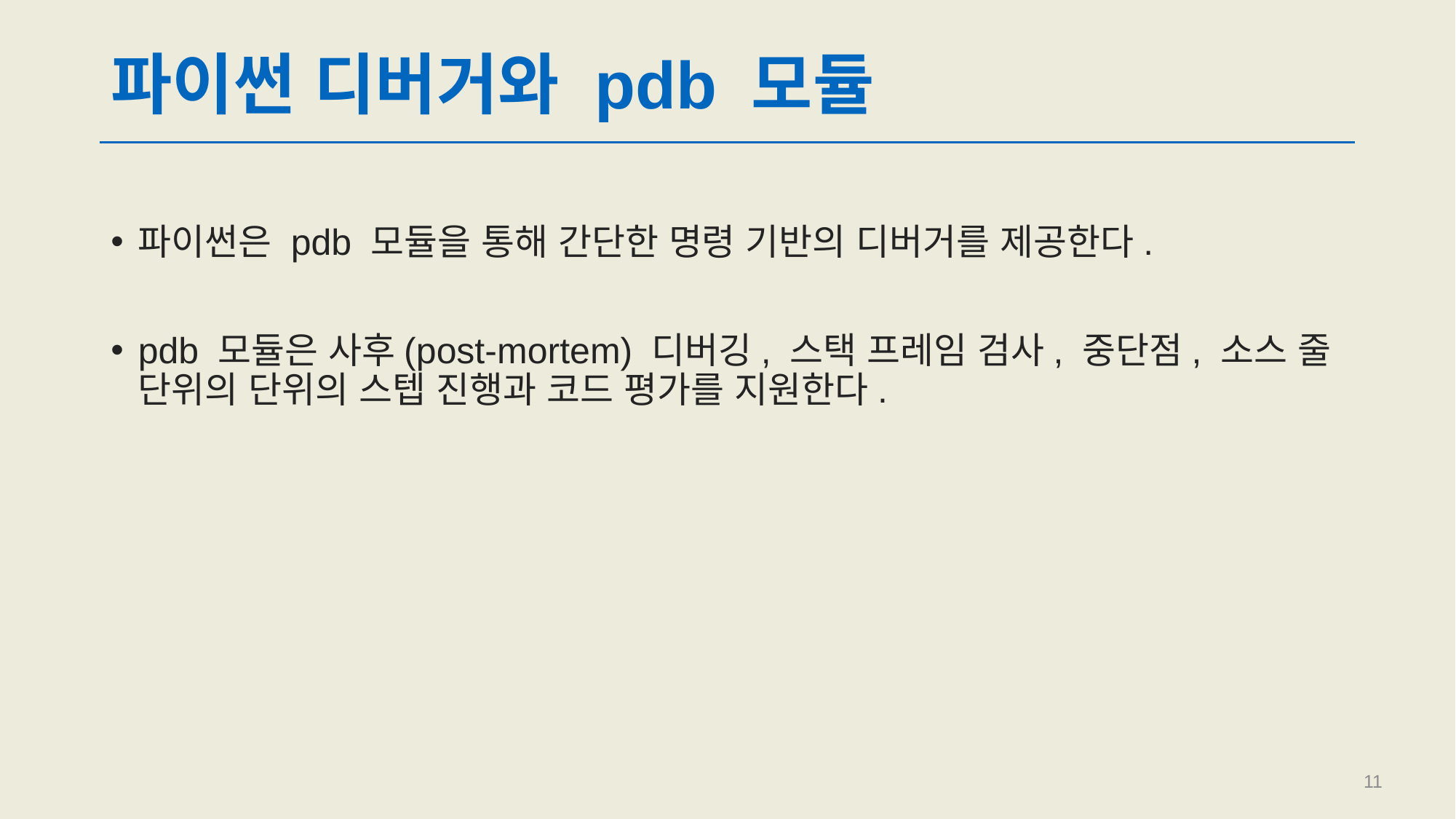

# 파이썬 디버거와 pdb 모듈
파이썬은 pdb 모듈을 통해 간단한 명령 기반의 디버거를 제공한다.

pdb 모듈은 사후(post-mortem) 디버깅, 스택 프레임 검사, 중단점, 소스 줄 단위의 단위의 스텝 진행과 코드 평가를 지원한다.
11